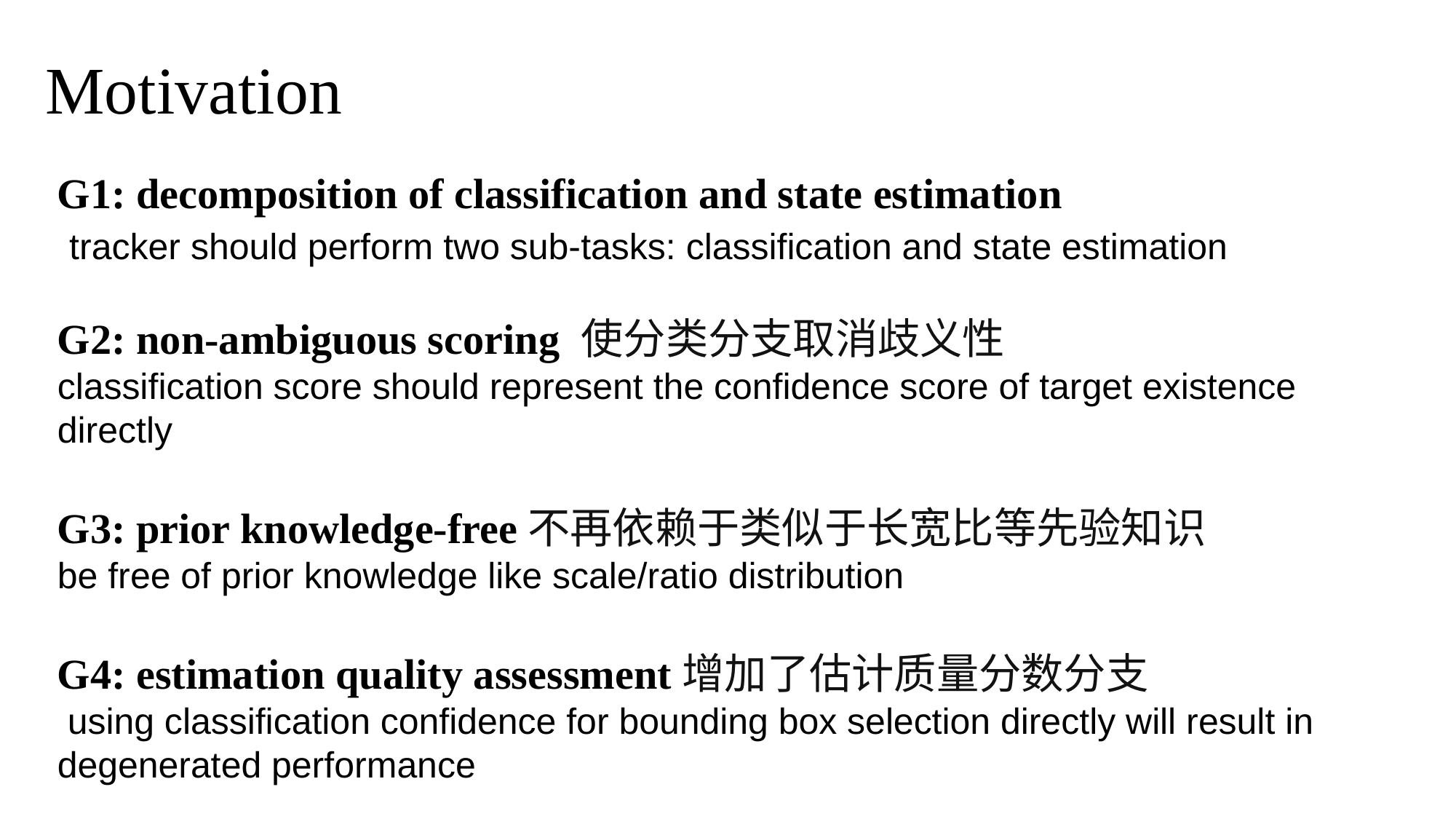

# Motivation
G1: decomposition of classification and state estimation
 tracker should perform two sub-tasks: classification and state estimation

G2: non-ambiguous scoring 使分类分支取消歧义性
classification score should represent the confidence score of target existence directly

G3: prior knowledge-free不再依赖于类似于长宽比等先验知识
be free of prior knowledge like scale/ratio distribution

G4: estimation quality assessment增加了估计质量分数分支
 using classification confidence for bounding box selection directly will result in degenerated performance